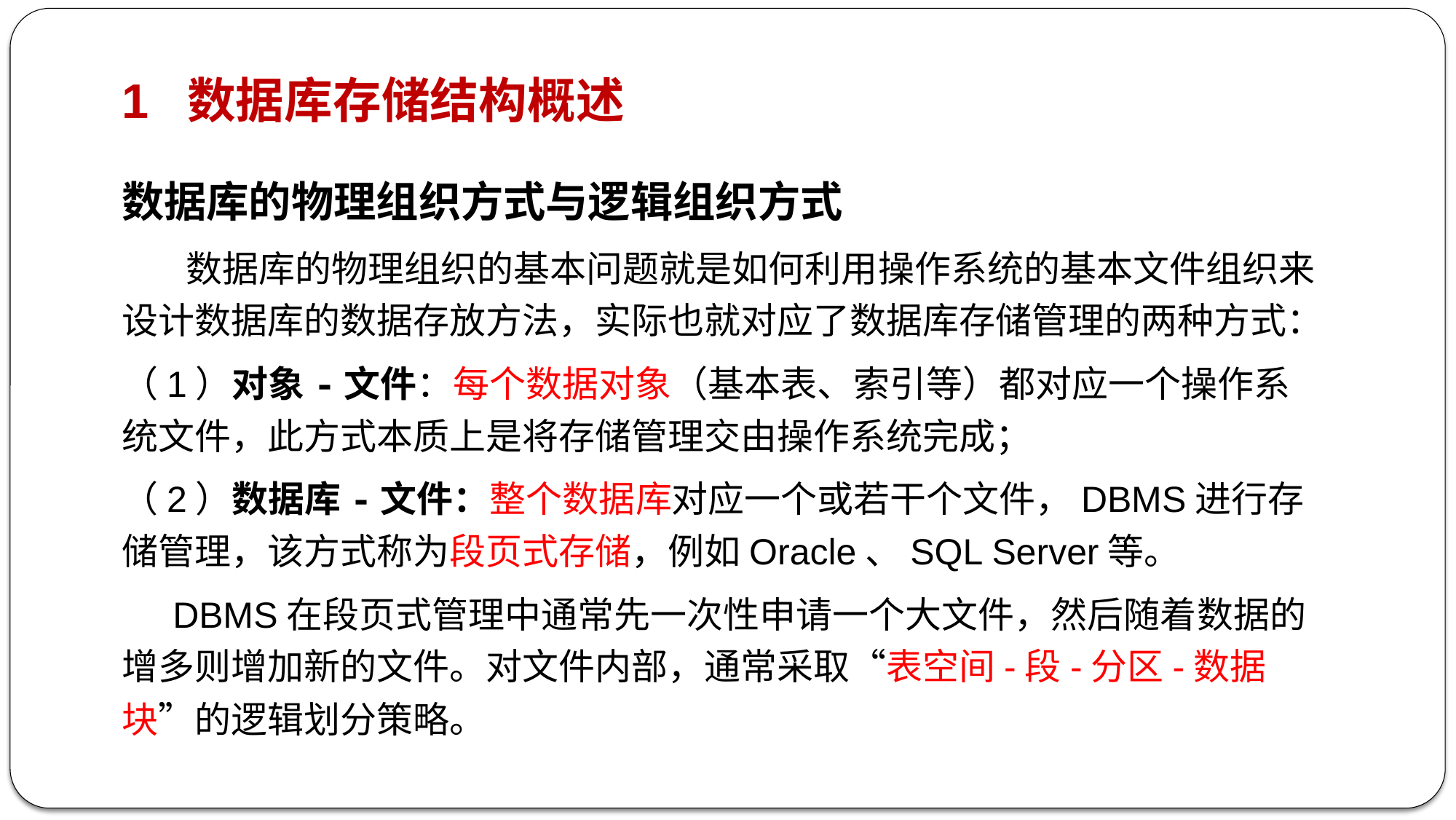

1  数据库存储结构概述
数据库的物理组织方式与逻辑组织方式
数据库的物理组织的基本问题就是如何利用操作系统的基本文件组织来设计数据库的数据存放方法，实际也就对应了数据库存储管理的两种方式：
（1）对象-文件：每个数据对象（基本表、索引等）都对应一个操作系统文件，此方式本质上是将存储管理交由操作系统完成；
（2）数据库-文件：整个数据库对应一个或若干个文件，DBMS进行存储管理，该方式称为段页式存储，例如Oracle、SQL Server等。
     DBMS在段页式管理中通常先一次性申请一个大文件，然后随着数据的增多则增加新的文件。对文件内部，通常采取“表空间-段-分区-数据块”的逻辑划分策略。